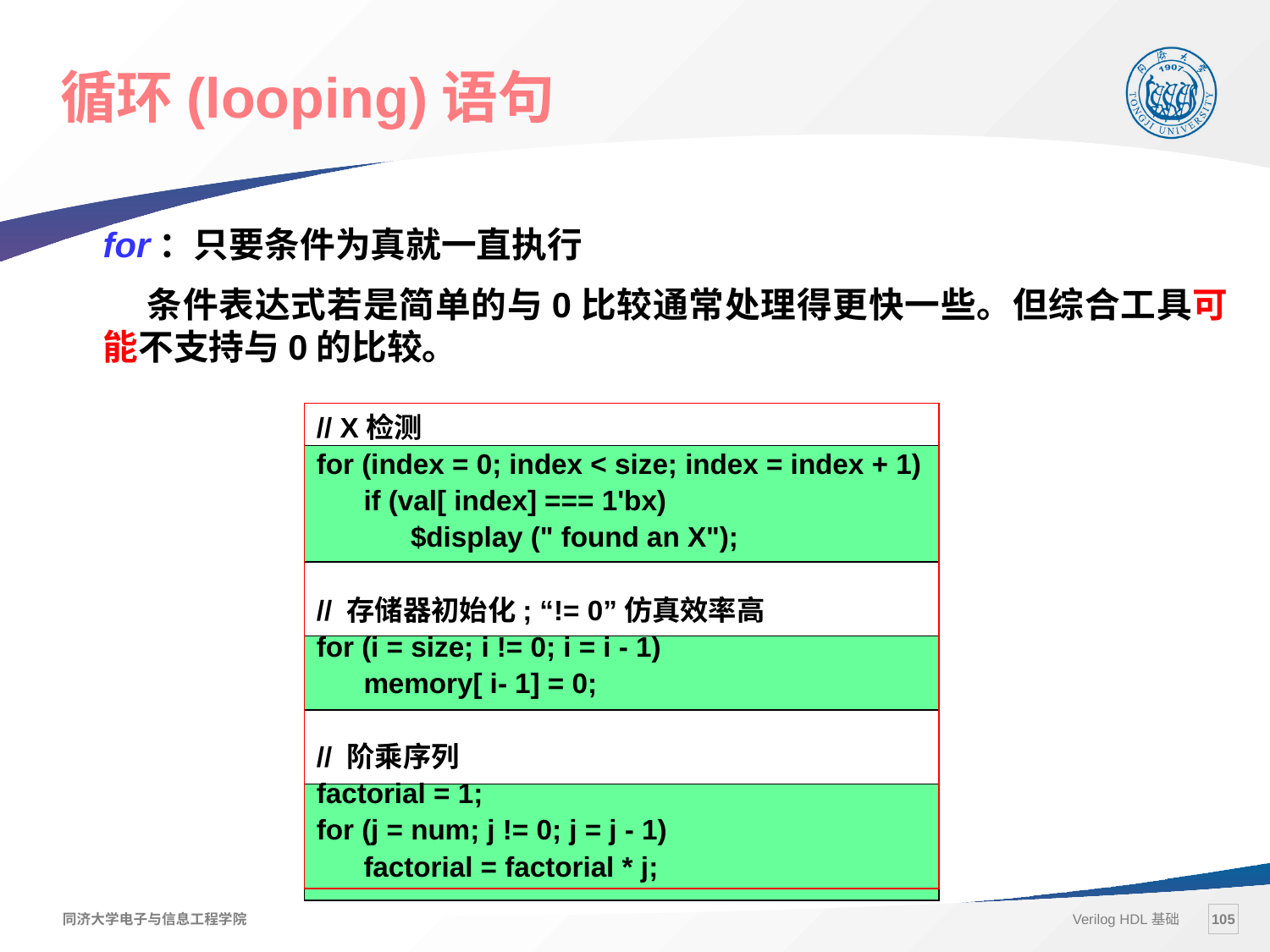

# 循环(looping)语句
for：只要条件为真就一直执行
    条件表达式若是简单的与0比较通常处理得更快一些。但综合工具可能不支持与0的比较。
// X检测
for (index = 0; index < size; index = index + 1)
      if (val[ index] === 1'bx)
            $display (" found an X");

// 存储器初始化; “!= 0”仿真效率高
for (i = size; i != 0; i = i - 1)
      memory[ i- 1] = 0;

// 阶乘序列
factorial = 1;
for (j = num; j != 0; j = j - 1)
      factorial = factorial * j;